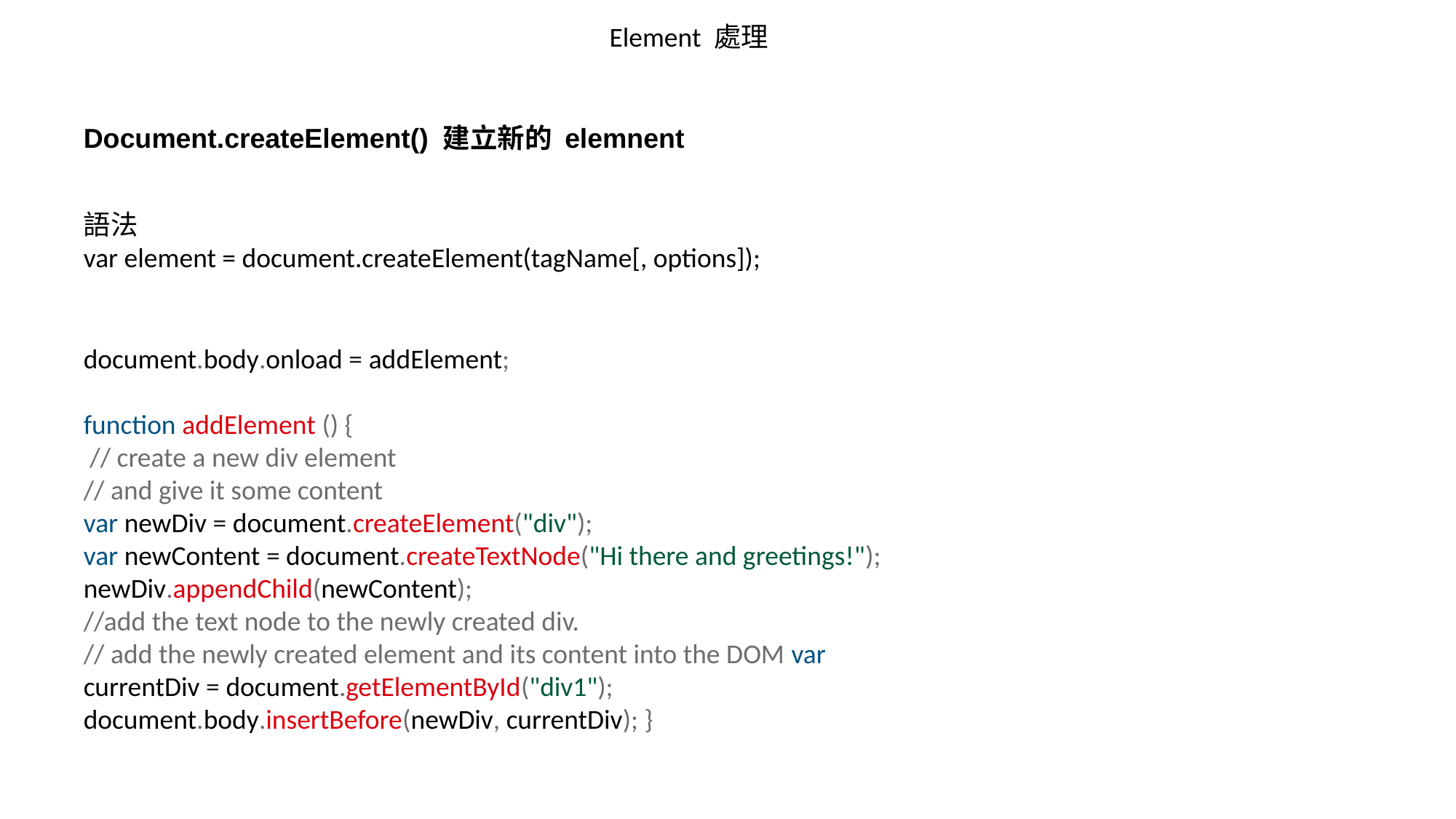

Element 處理
Document.createElement() 建立新的 elemnent
語法
var element = document.createElement(tagName[, options]);
document.body.onload = addElement;

function addElement () {
 // create a new div element
// and give it some content
var newDiv = document.createElement("div");
var newContent = document.createTextNode("Hi there and greetings!"); newDiv.appendChild(newContent);
//add the text node to the newly created div.
// add the newly created element and its content into the DOM var currentDiv = document.getElementById("div1"); document.body.insertBefore(newDiv, currentDiv); }